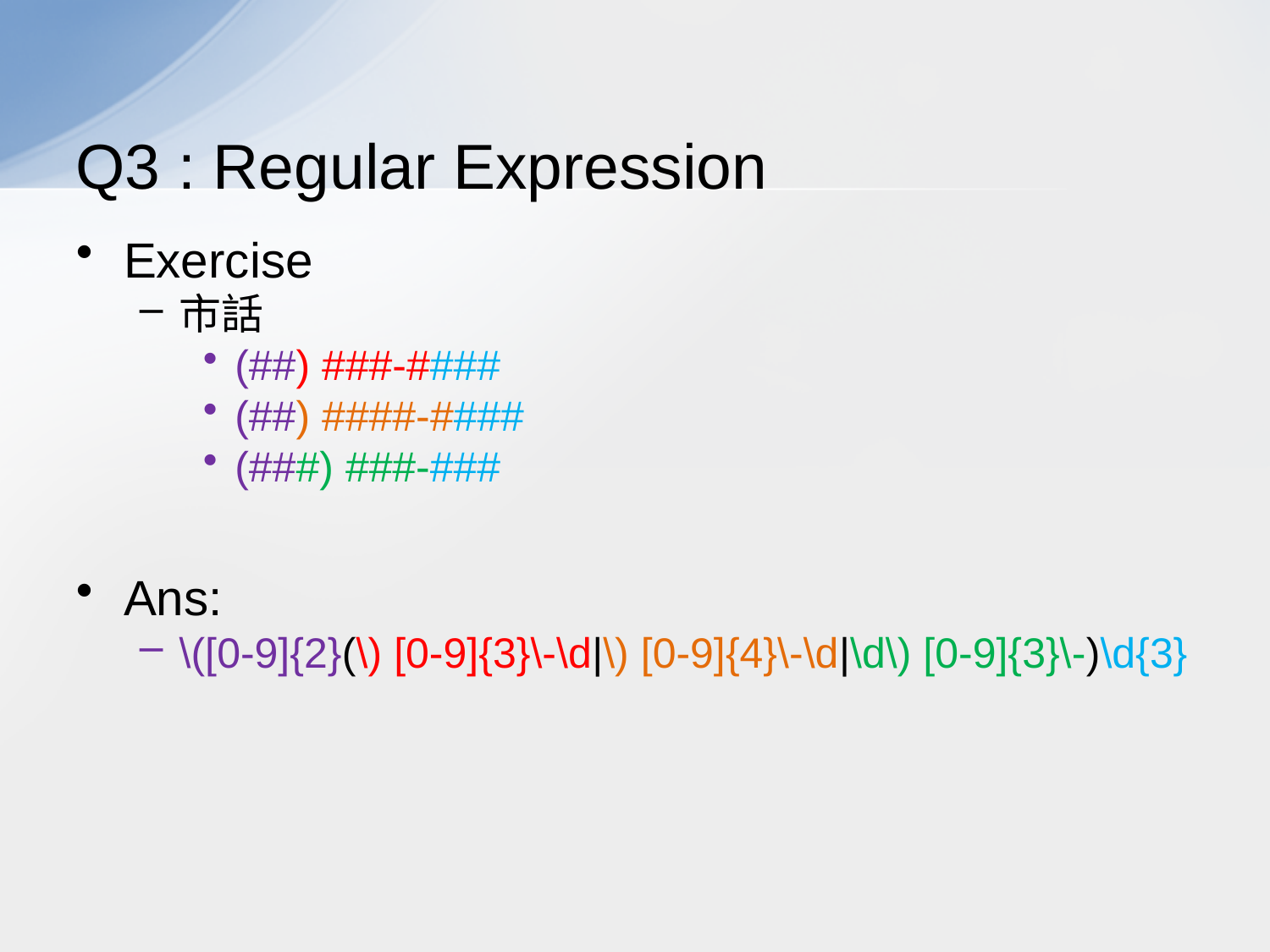

# Q3 : Regular Expression
Exercise
市話
(##) ###-####
(##) ####-####
(###) ###-###

Ans:
\([0-9]{2}(\) [0-9]{3}\-\d|\) [0-9]{4}\-\d|\d\) [0-9]{3}\-)\d{3}